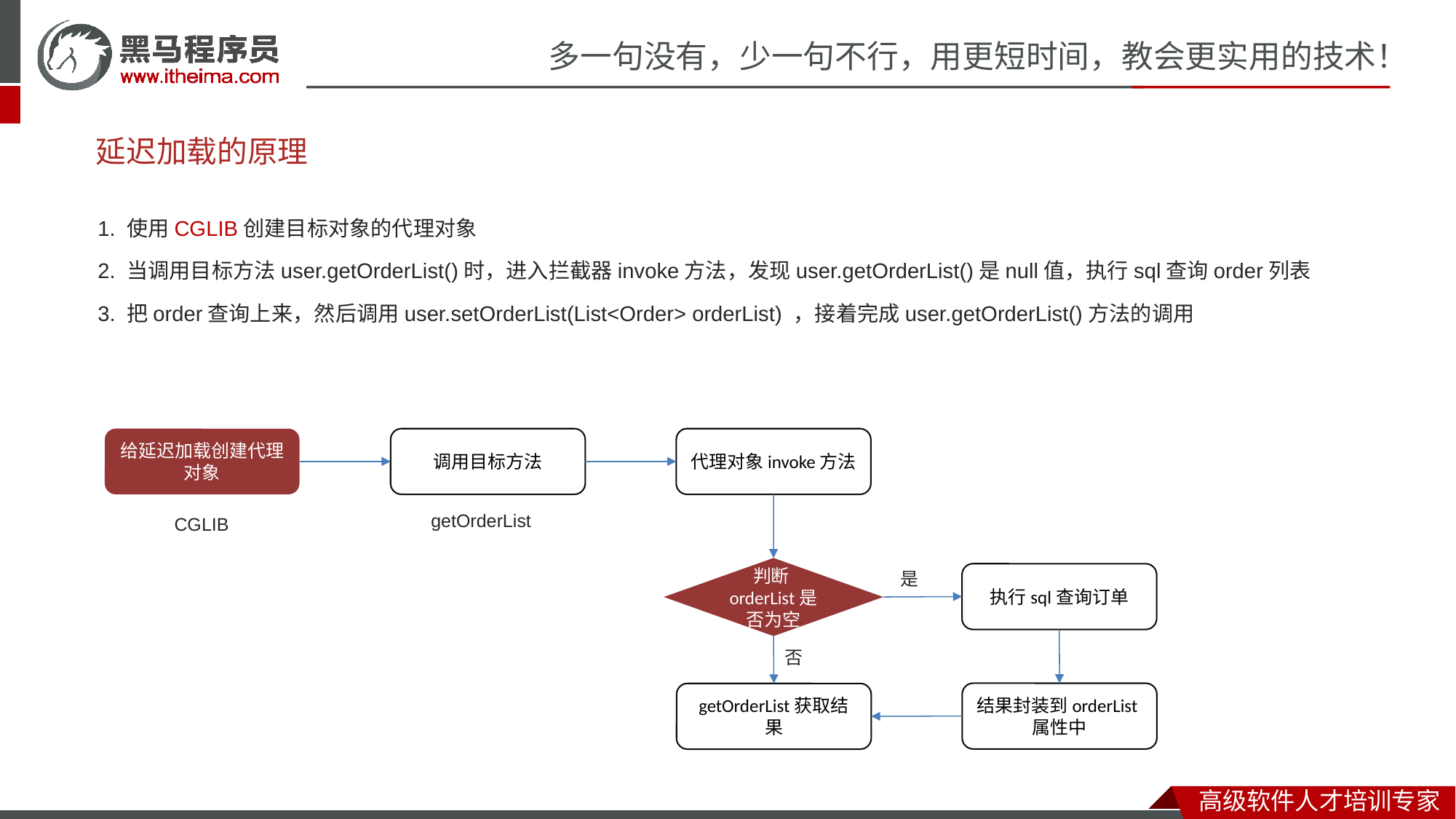

# 延迟加载的原理
1. 使用CGLIB创建目标对象的代理对象
2. 当调用目标方法user.getOrderList()时，进入拦截器invoke方法，发现user.getOrderList()是null值，执行sql查询order列表
3. 把order查询上来，然后调用user.setOrderList(List<Order> orderList) ，接着完成user.getOrderList()方法的调用
代理对象invoke方法
给延迟加载创建代理对象
调用目标方法
getOrderList
CGLIB
是
判断orderList是否为空
执行sql查询订单
否
结果封装到orderList属性中
getOrderList获取结果